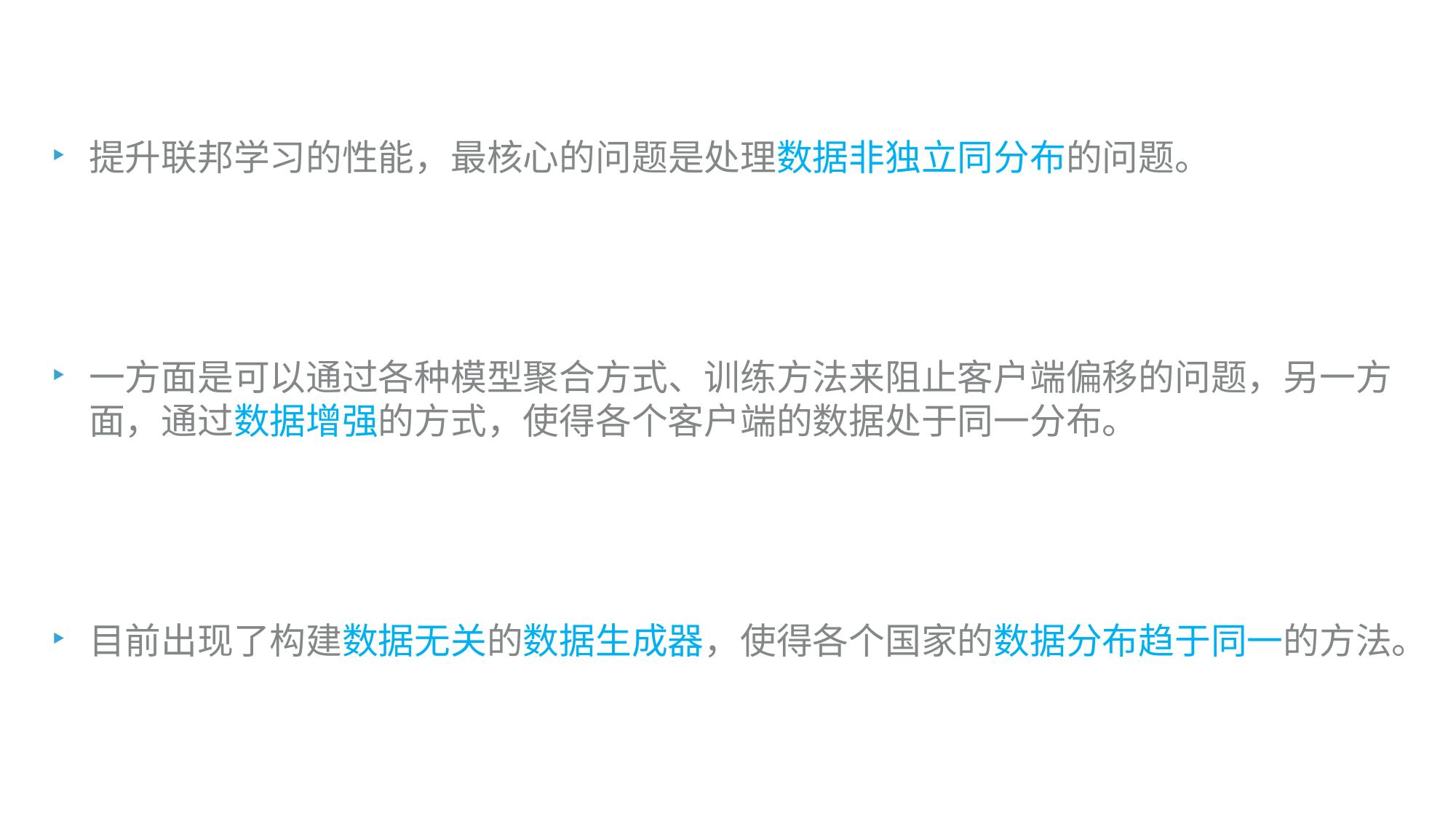

提升联邦学习的性能，最核心的问题是处理数据非独立同分布的问题。

一方面是可以通过各种模型聚合方式、训练方法来阻止客户端偏移的问题，另一方面，通过数据增强的方式，使得各个客户端的数据处于同一分布。

目前出现了构建数据无关的数据生成器，使得各个国家的数据分布趋于同一的方法。